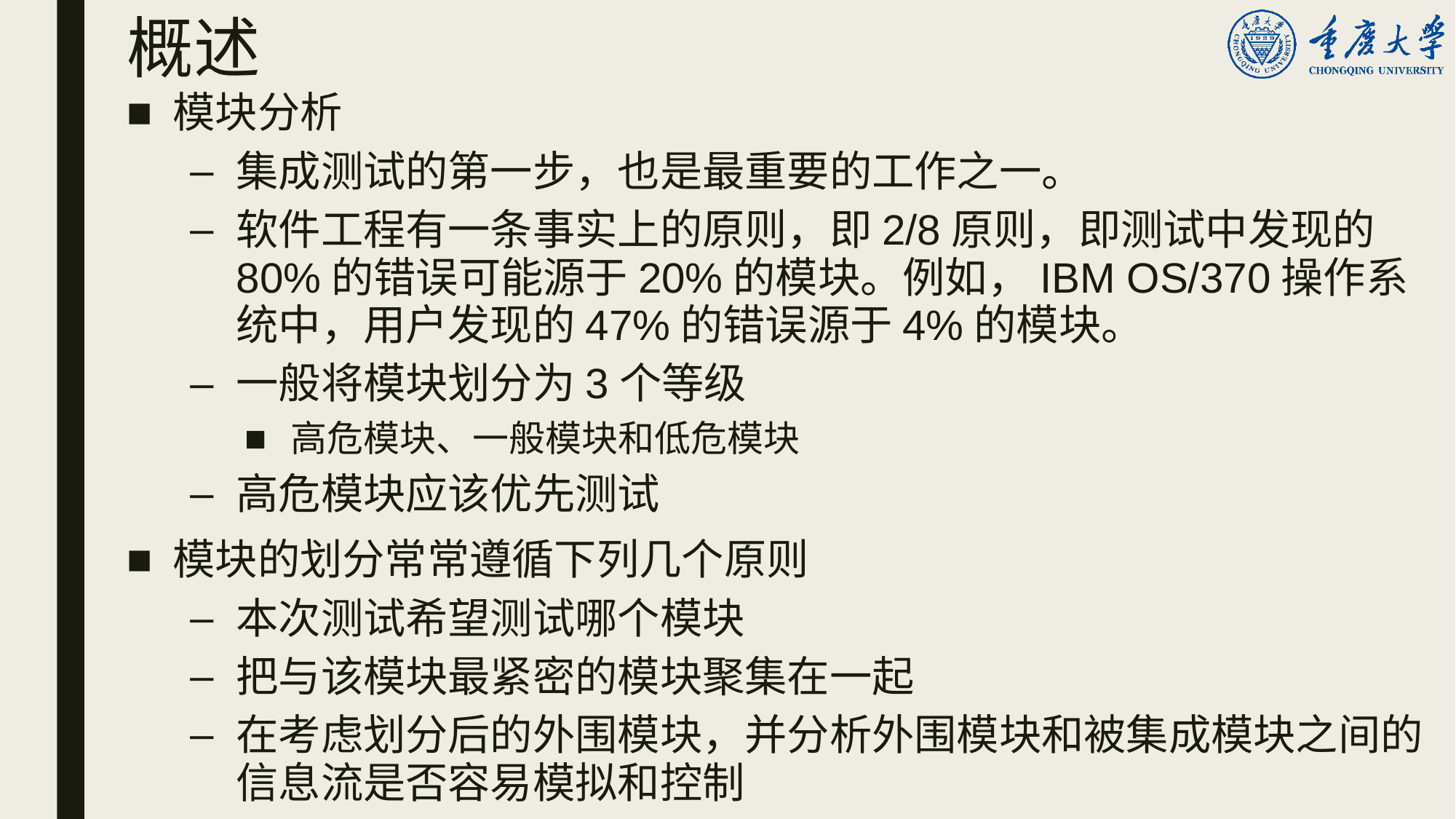

# 概述
模块分析
集成测试的第一步，也是最重要的工作之一。
软件工程有一条事实上的原则，即2/8原则，即测试中发现的80%的错误可能源于20%的模块。例如，IBM OS/370操作系统中，用户发现的47%的错误源于4%的模块。
一般将模块划分为3个等级
高危模块、一般模块和低危模块
高危模块应该优先测试
模块的划分常常遵循下列几个原则
本次测试希望测试哪个模块
把与该模块最紧密的模块聚集在一起
在考虑划分后的外围模块，并分析外围模块和被集成模块之间的信息流是否容易模拟和控制